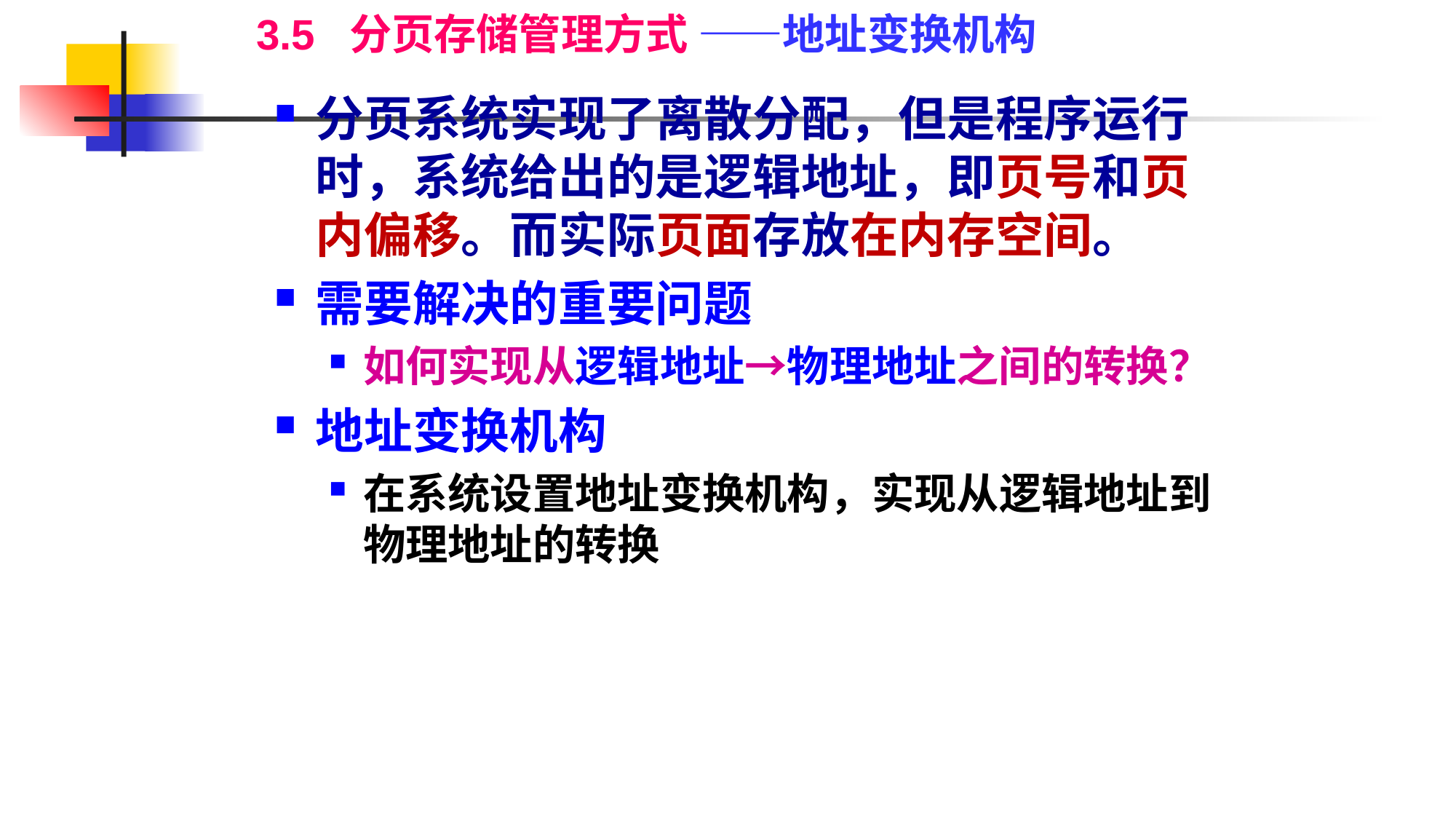

3.5  分页存储管理方式 ——地址变换机构
分页系统实现了离散分配，但是程序运行时，系统给出的是逻辑地址，即页号和页内偏移。而实际页面存放在内存空间。
需要解决的重要问题
如何实现从逻辑地址→物理地址之间的转换？
地址变换机构
在系统设置地址变换机构，实现从逻辑地址到物理地址的转换